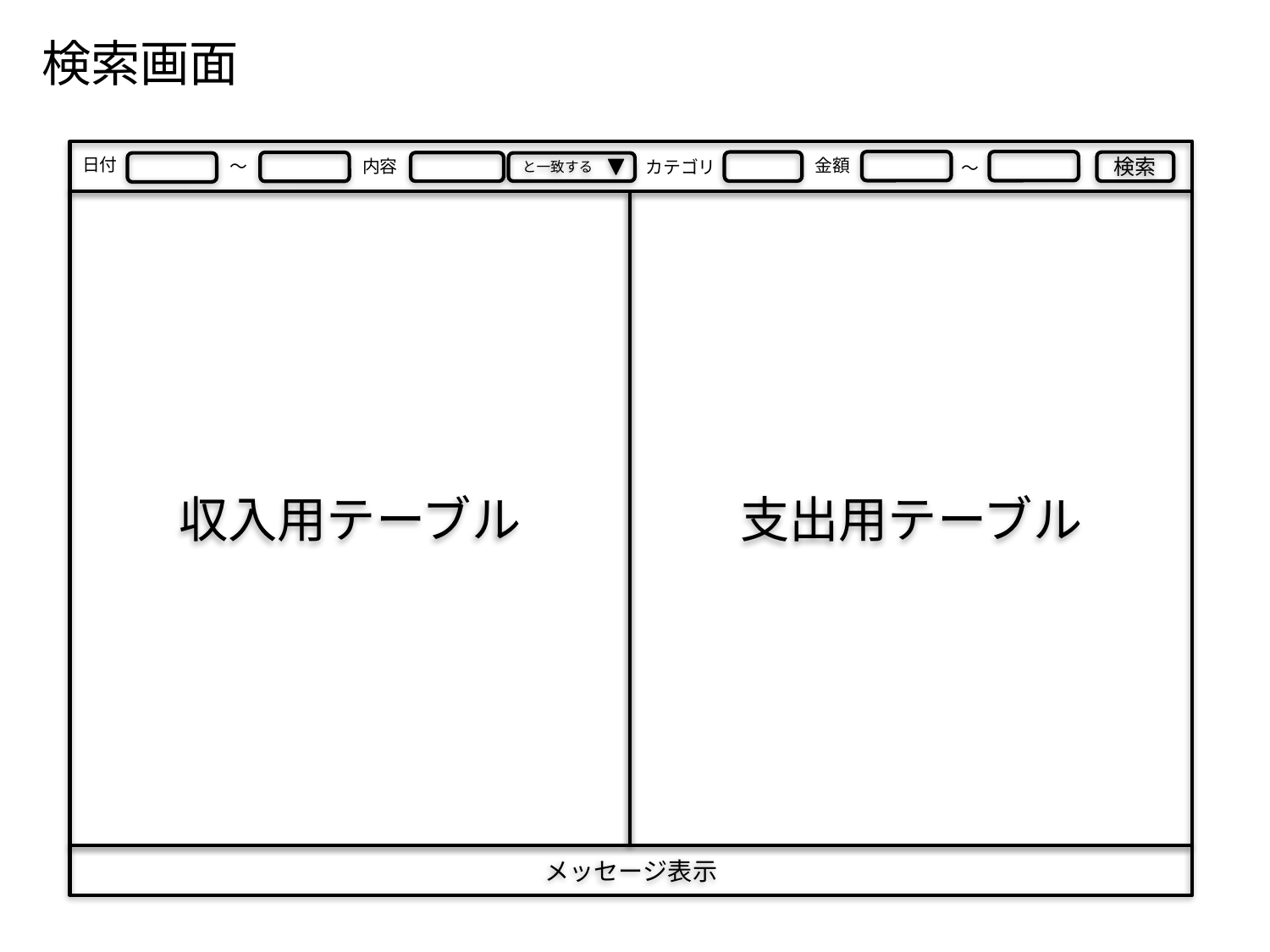

検索画面

日付
金額
内容
カテゴリ

検索

収入用テーブル
支出用テーブル
メッセージ表示
〜
〜

と一致する